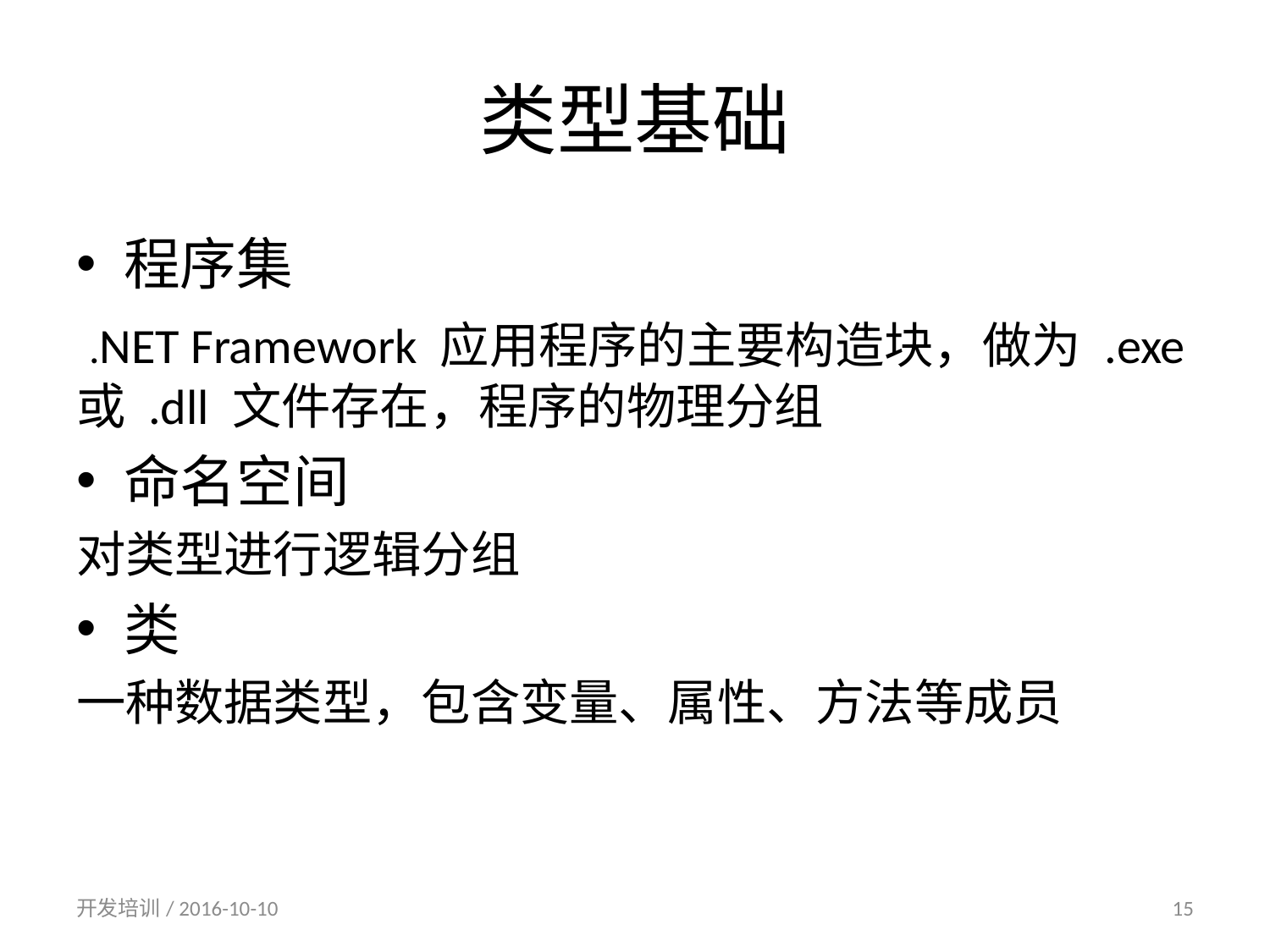

# 类型基础
程序集
 .NET Framework 应用程序的主要构造块，做为 .exe 或 .dll 文件存在，程序的物理分组
命名空间
对类型进行逻辑分组
类
一种数据类型，包含变量、属性、方法等成员
开发培训/ 2016-10-10
15